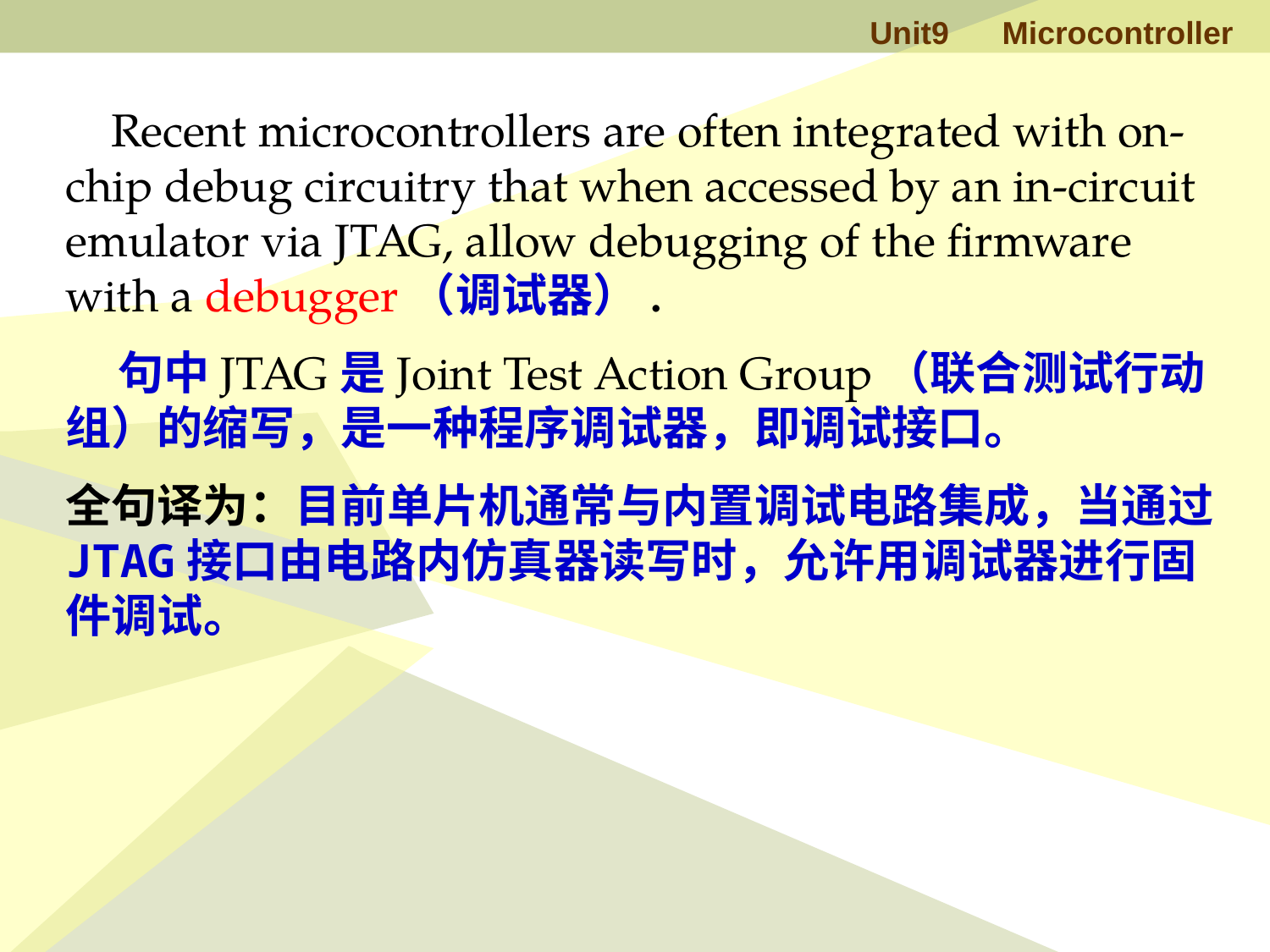

Recent microcontrollers are often integrated with on-chip debug circuitry that when accessed by an in-circuit emulator via JTAG, allow debugging of the firmware with a debugger（调试器）.
    句中JTAG是Joint Test Action Group（联合测试行动组）的缩写，是一种程序调试器，即调试接口。
全句译为：目前单片机通常与内置调试电路集成，当通过JTAG接口由电路内仿真器读写时，允许用调试器进行固件调试。